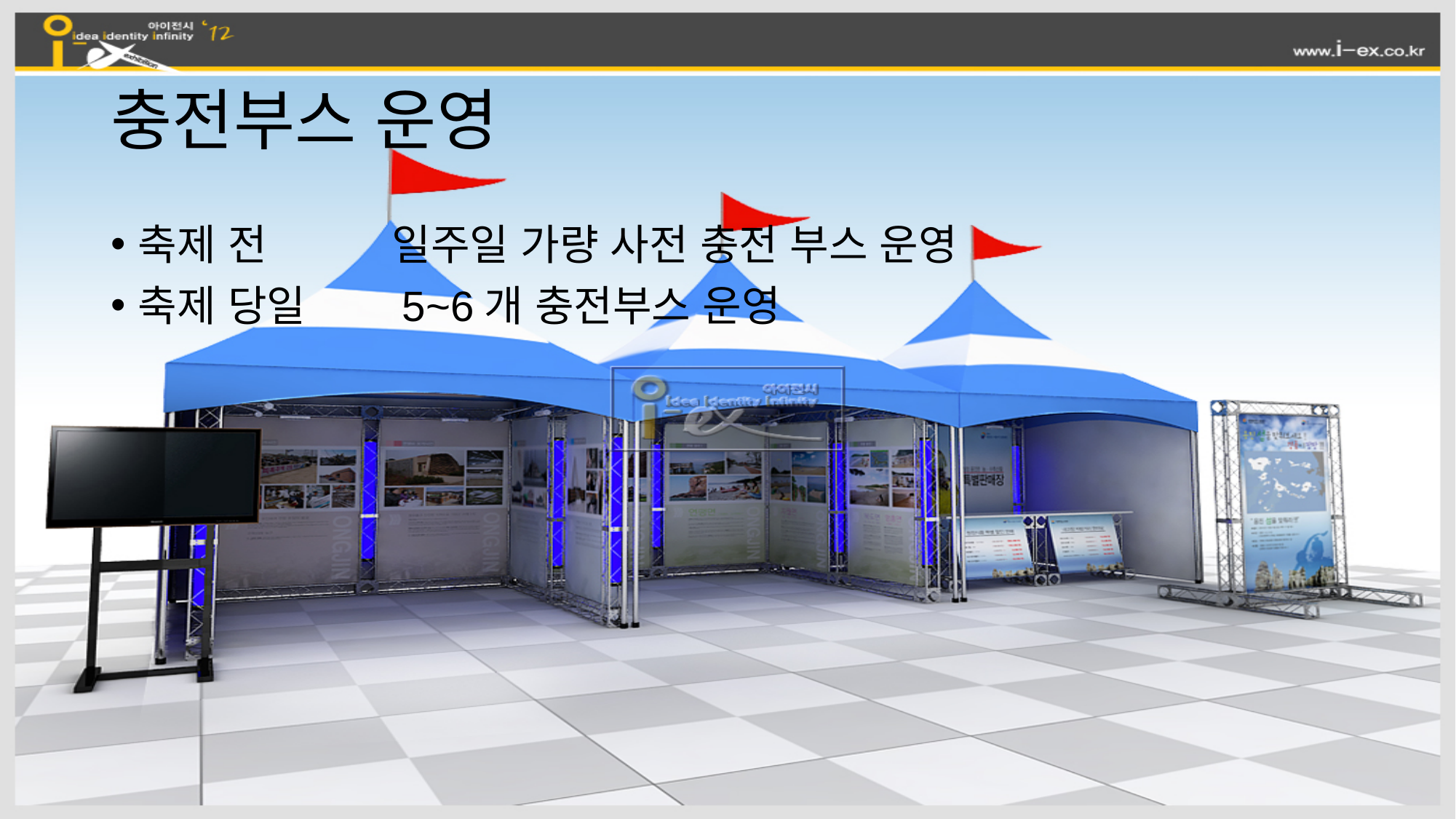

# 충전부스 운영
축제 전	   일주일 가량 사전 충전 부스 운영
축제 당일	   5~6개 충전부스 운영